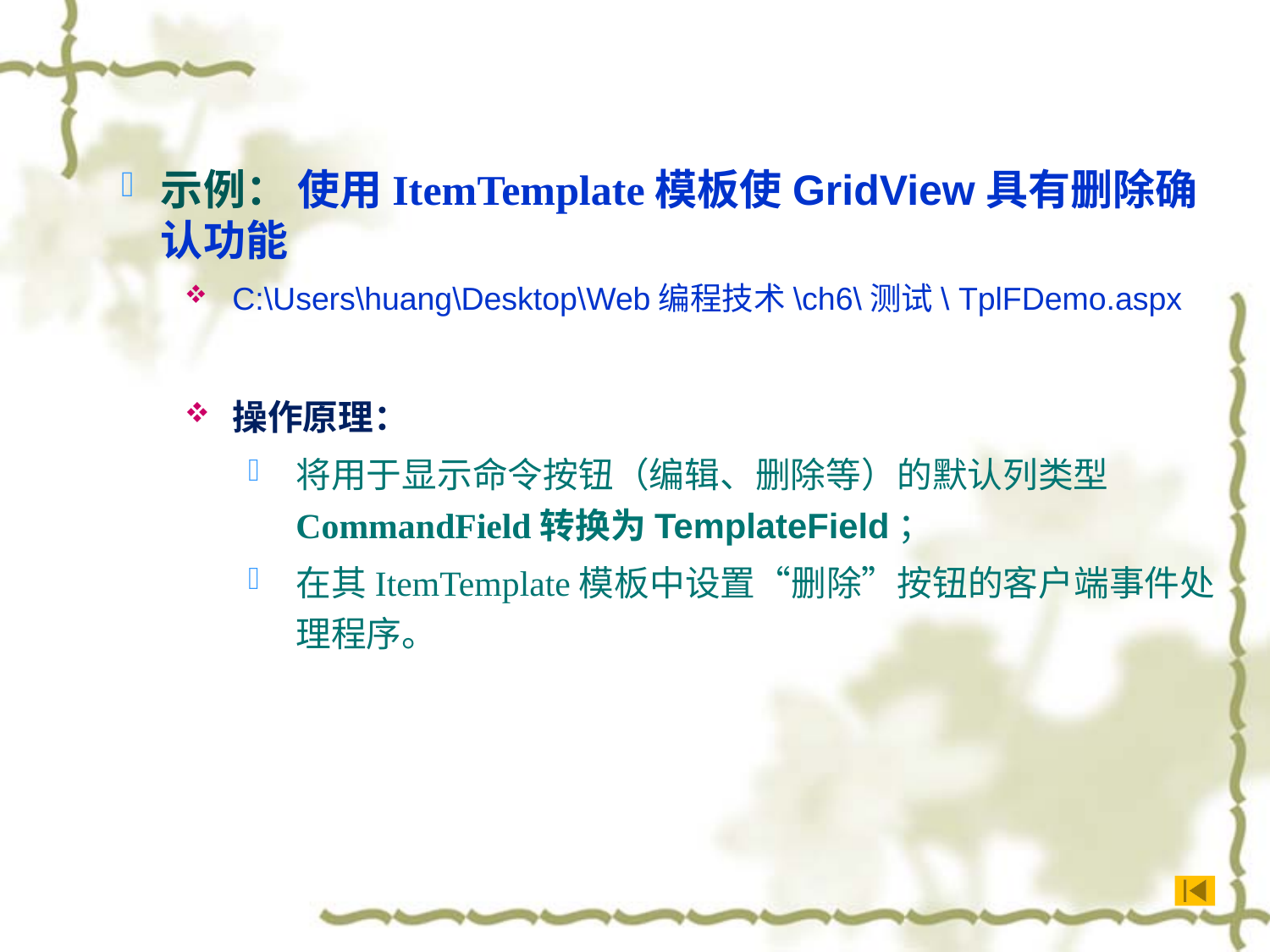

示例： 使用ItemTemplate模板使GridView具有删除确认功能
C:\Users\huang\Desktop\Web编程技术\ch6\测试\ TplFDemo.aspx

操作原理：
将用于显示命令按钮（编辑、删除等）的默认列类型CommandField转换为TemplateField；
在其ItemTemplate模板中设置“删除”按钮的客户端事件处理程序。